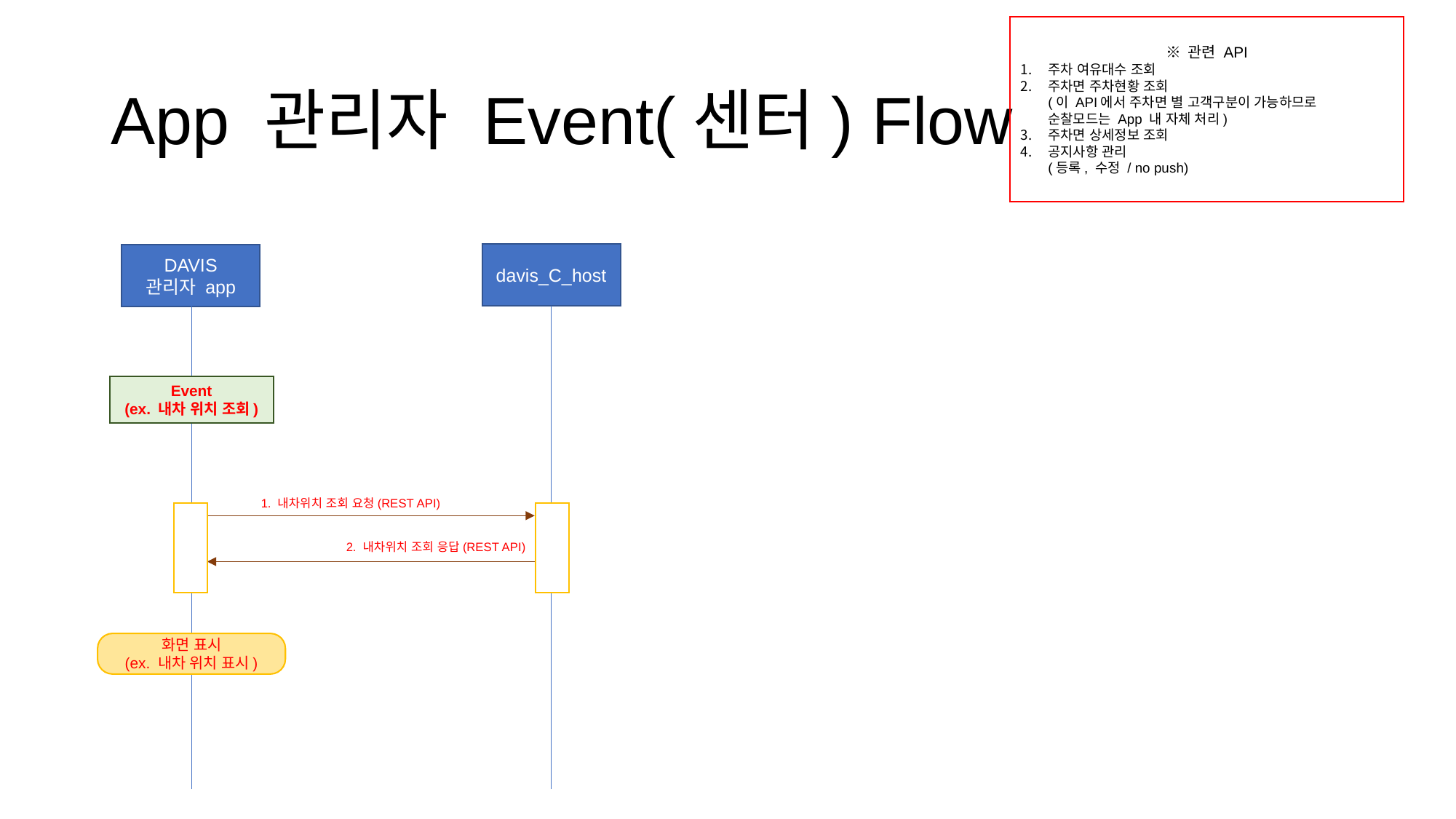

※ 관련 API
주차 여유대수 조회
주차면 주차현황 조회
(이 API에서 주차면 별 고객구분이 가능하므로
순찰모드는 App 내 자체 처리)
주차면 상세정보 조회
공지사항 관리
(등록, 수정 / no push)
# App 관리자 Event(센터) Flow
davis_C_host
DAVIS
관리자 app
Event
(ex. 내차 위치 조회)
1. 내차위치 조회 요청(REST API)

2. 내차위치 조회 응답(REST API)
화면 표시
(ex. 내차 위치 표시)